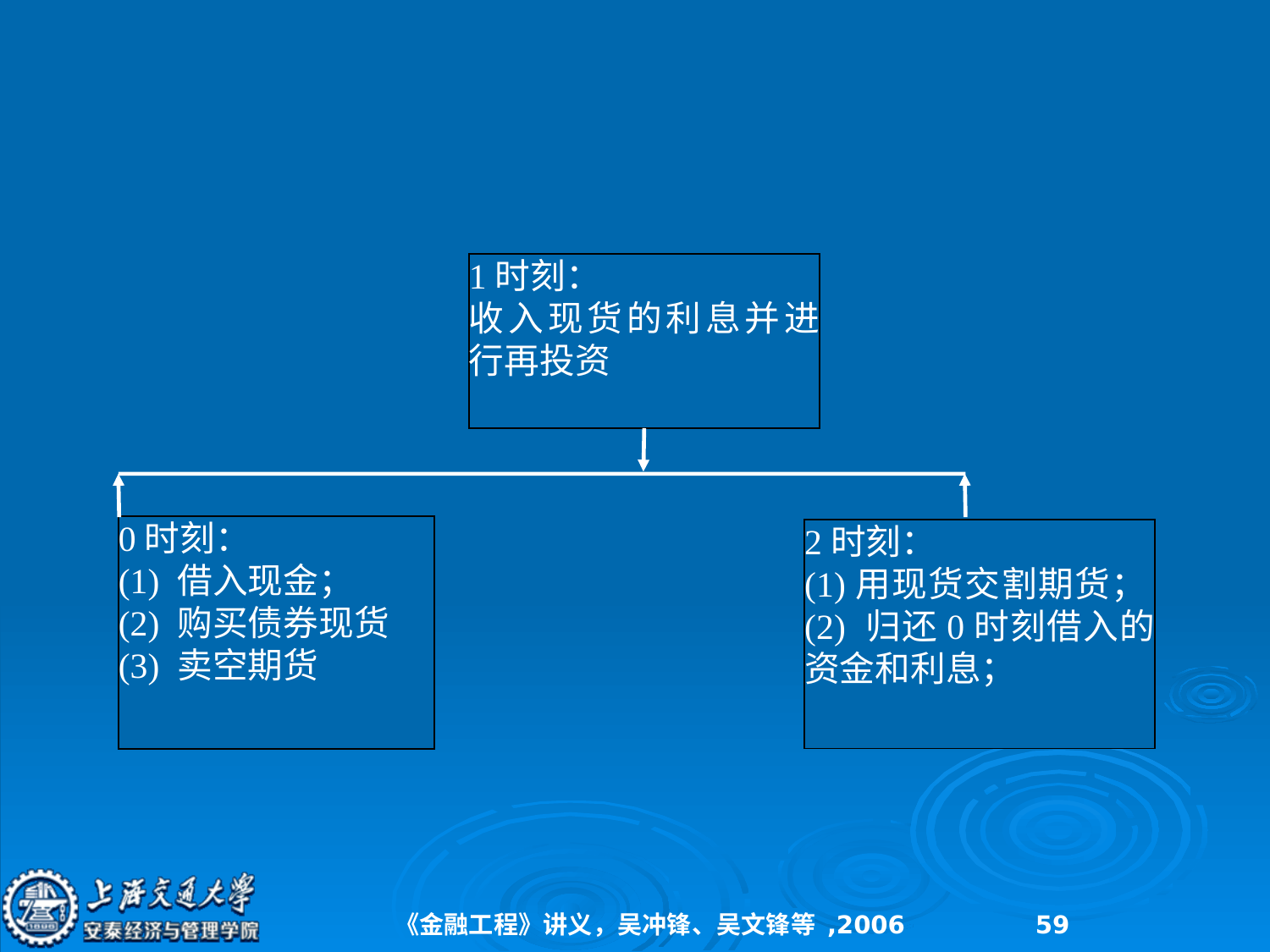

#
1时刻：
收入现货的利息并进行再投资

0时刻：
(1) 借入现金；
(2) 购买债券现货
(3) 卖空期货
2时刻：
(1)用现货交割期货；(2) 归还0时刻借入的资金和利息；